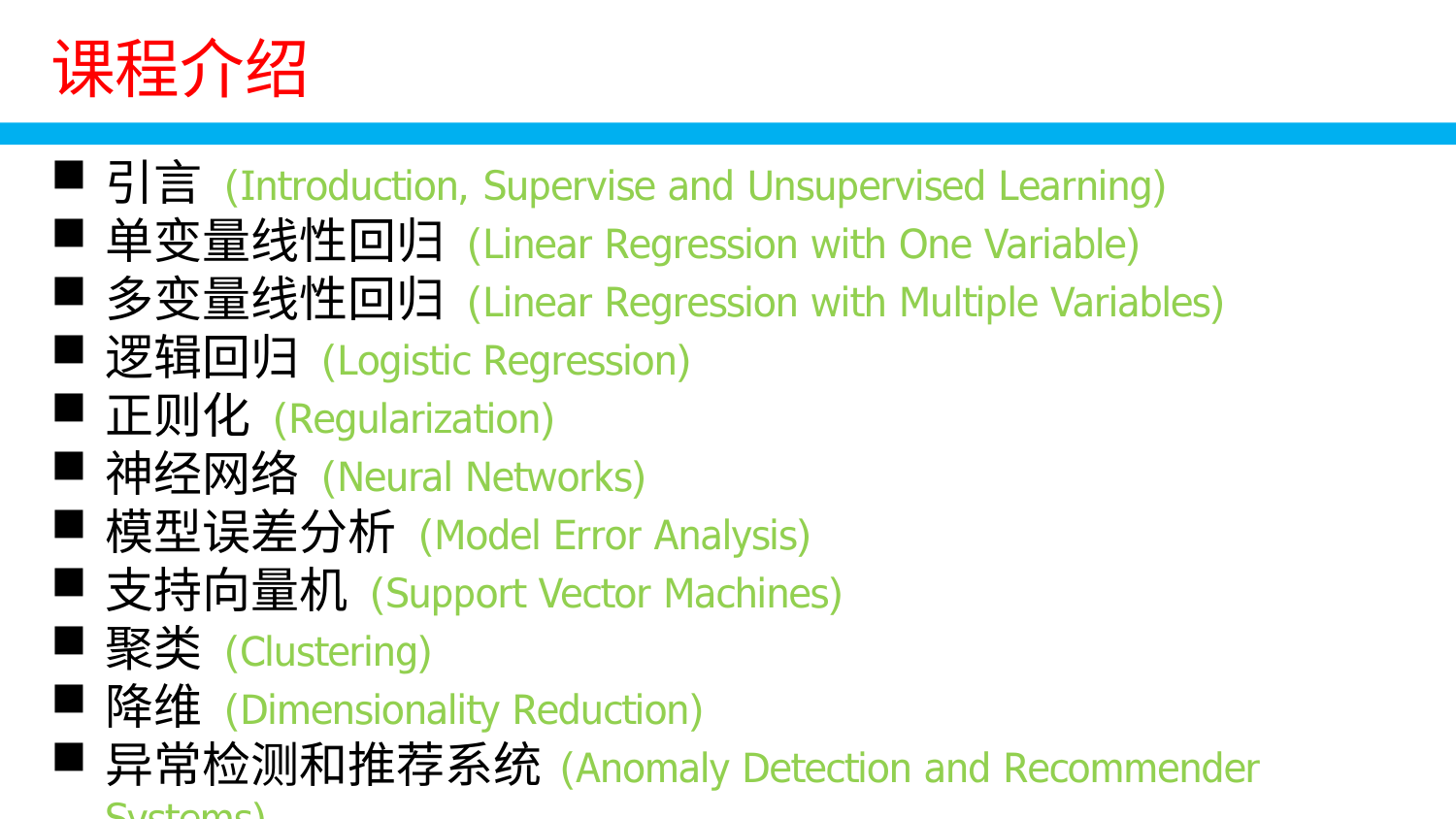

课程介绍

引言 (Introduction, Supervise and Unsupervised Learning)
单变量线性回归 (Linear Regression with One Variable)
多变量线性回归 (Linear Regression with Multiple Variables)
逻辑回归 (Logistic Regression)
正则化 (Regularization)
神经网络 (Neural Networks)
模型误差分析 (Model Error Analysis)
支持向量机 (Support Vector Machines)
聚类 (Clustering)
降维 (Dimensionality Reduction)
异常检测和推荐系统 (Anomaly Detection and Recommender Systems)